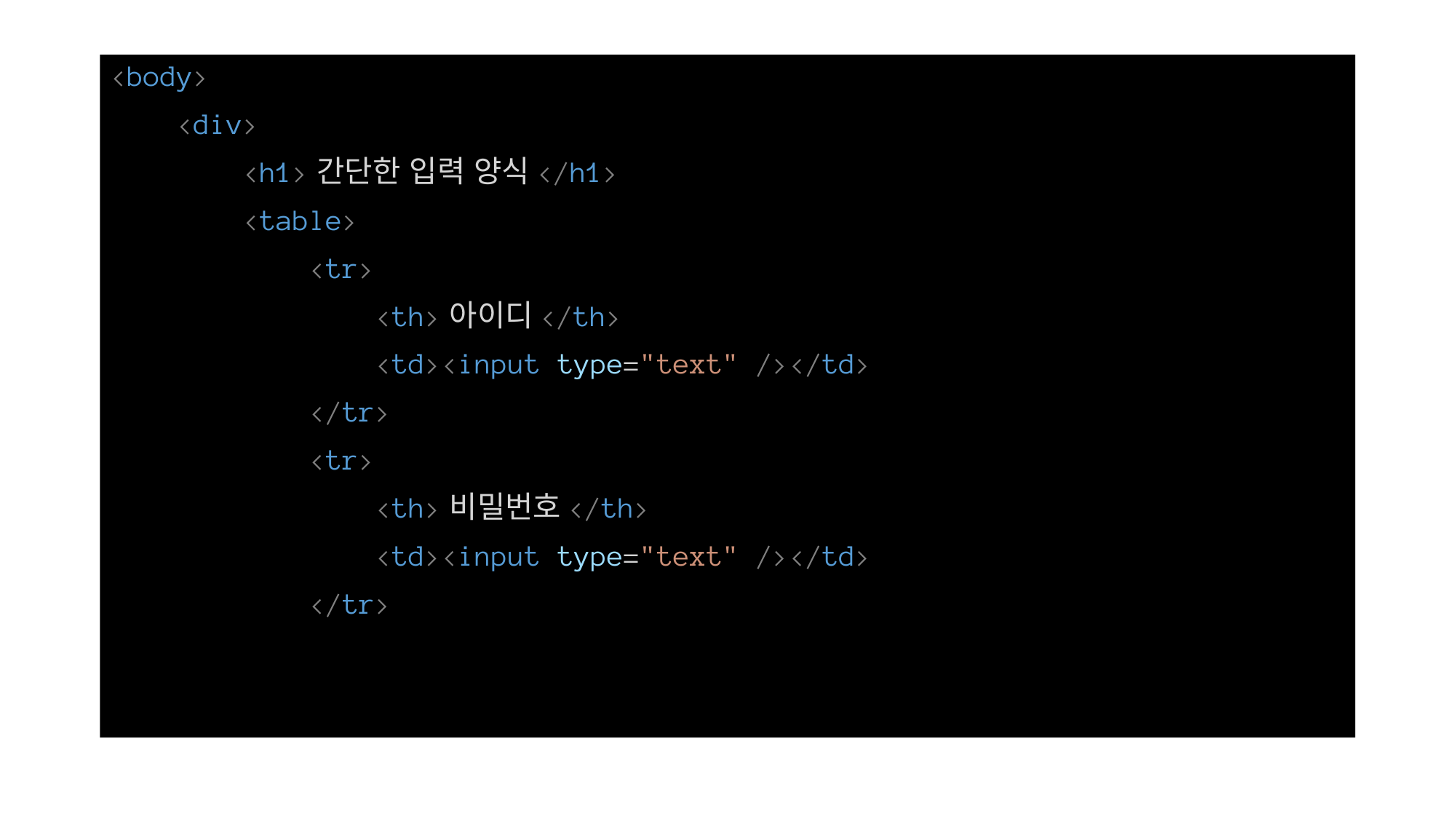

<body>
    <div>
        <h1>간단한 입력 양식</h1>
        <table>
            <tr>
                <th>아이디</th>
                <td><input type="text" /></td>
            </tr>
            <tr>
                <th>비밀번호</th>
                <td><input type="text" /></td>
            </tr>